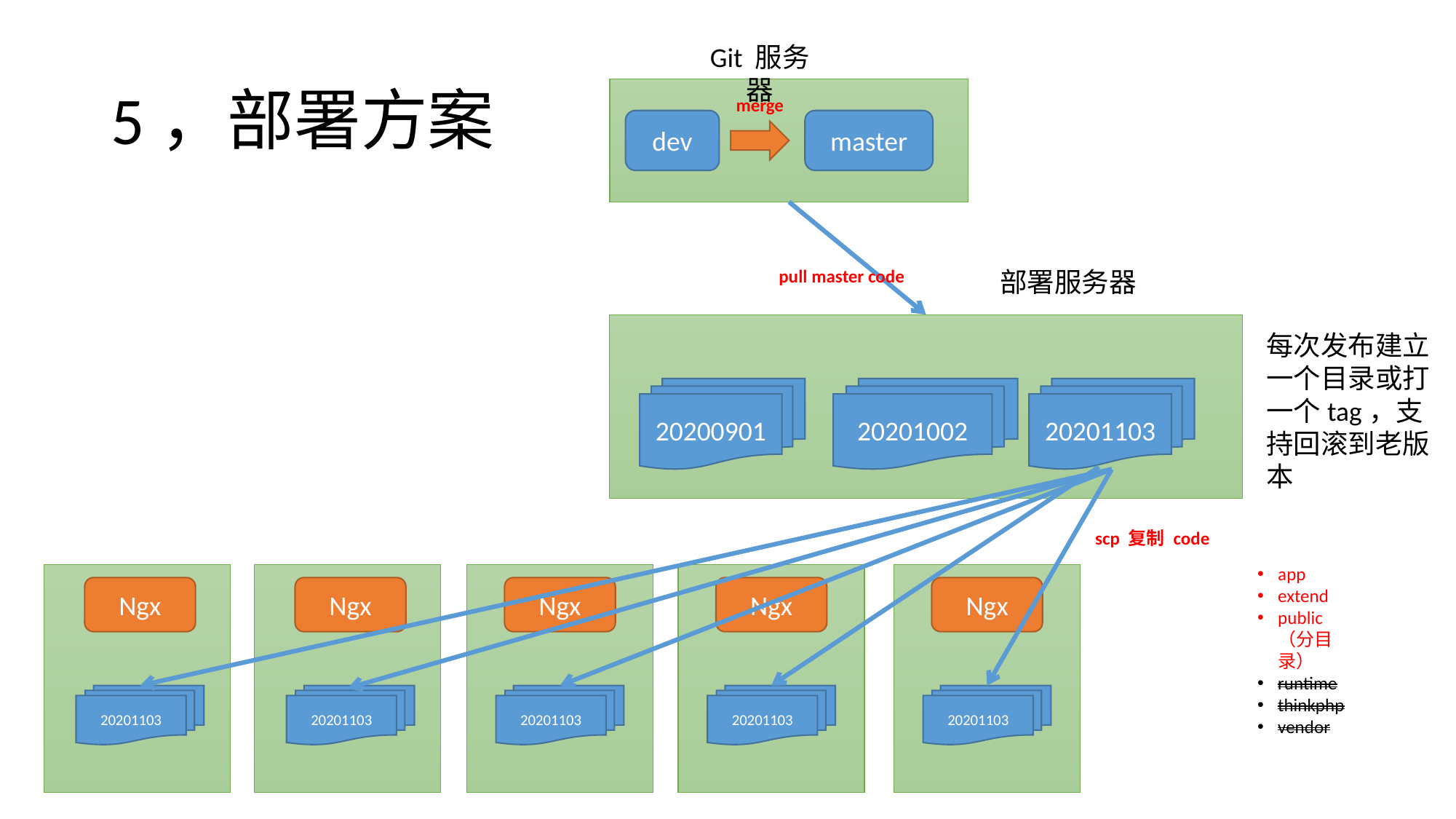

Git 服务器
# 5，部署方案

merge
dev
master

pull master code
部署服务器

每次发布建立一个目录或打一个tag，支持回滚到老版本
20200901
20201002
20201103
scp 复制 code
app
extend
public （分目录）
runtime
thinkphp
vendor

Ngx
Ngx
Ngx
Ngx
Ngx
20201103
20201103
20201103
20201103
20201103